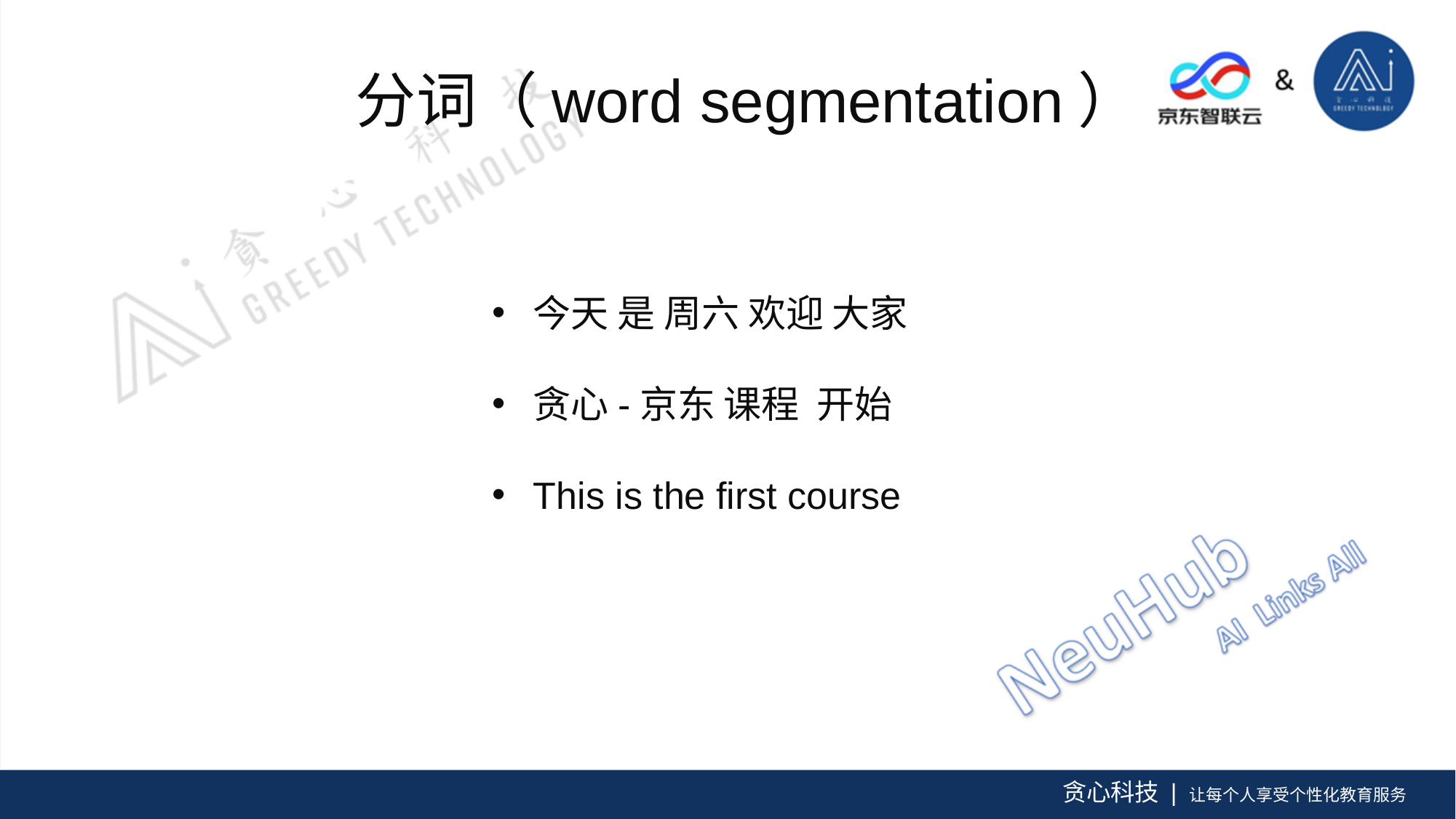

分词（word segmentation）
今天 是 周六 欢迎 大家
贪心-京东 课程  开始
This is the first course